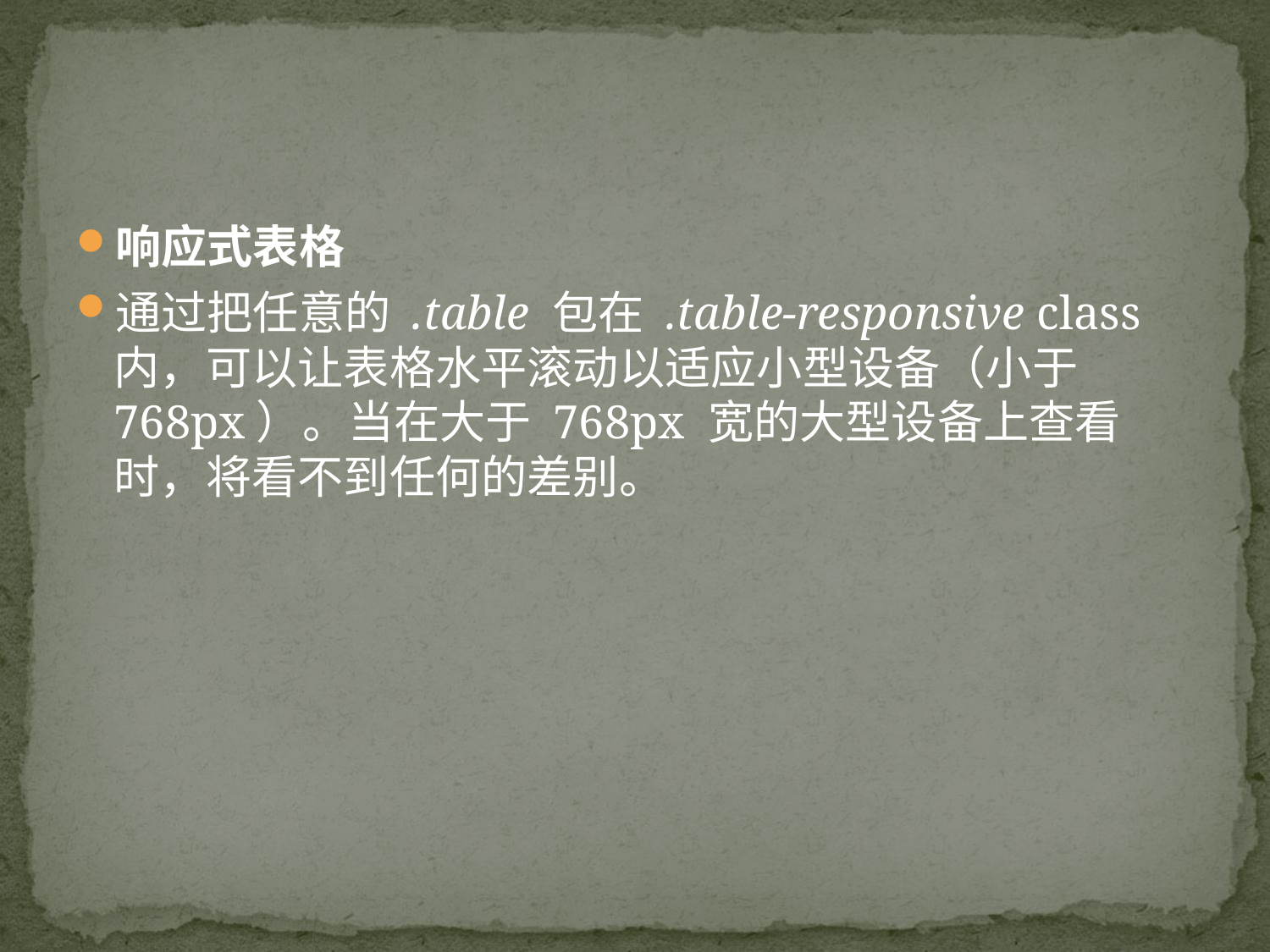

#
响应式表格
通过把任意的 .table 包在 .table-responsive class 内，可以让表格水平滚动以适应小型设备（小于 768px）。当在大于 768px 宽的大型设备上查看时，将看不到任何的差别。